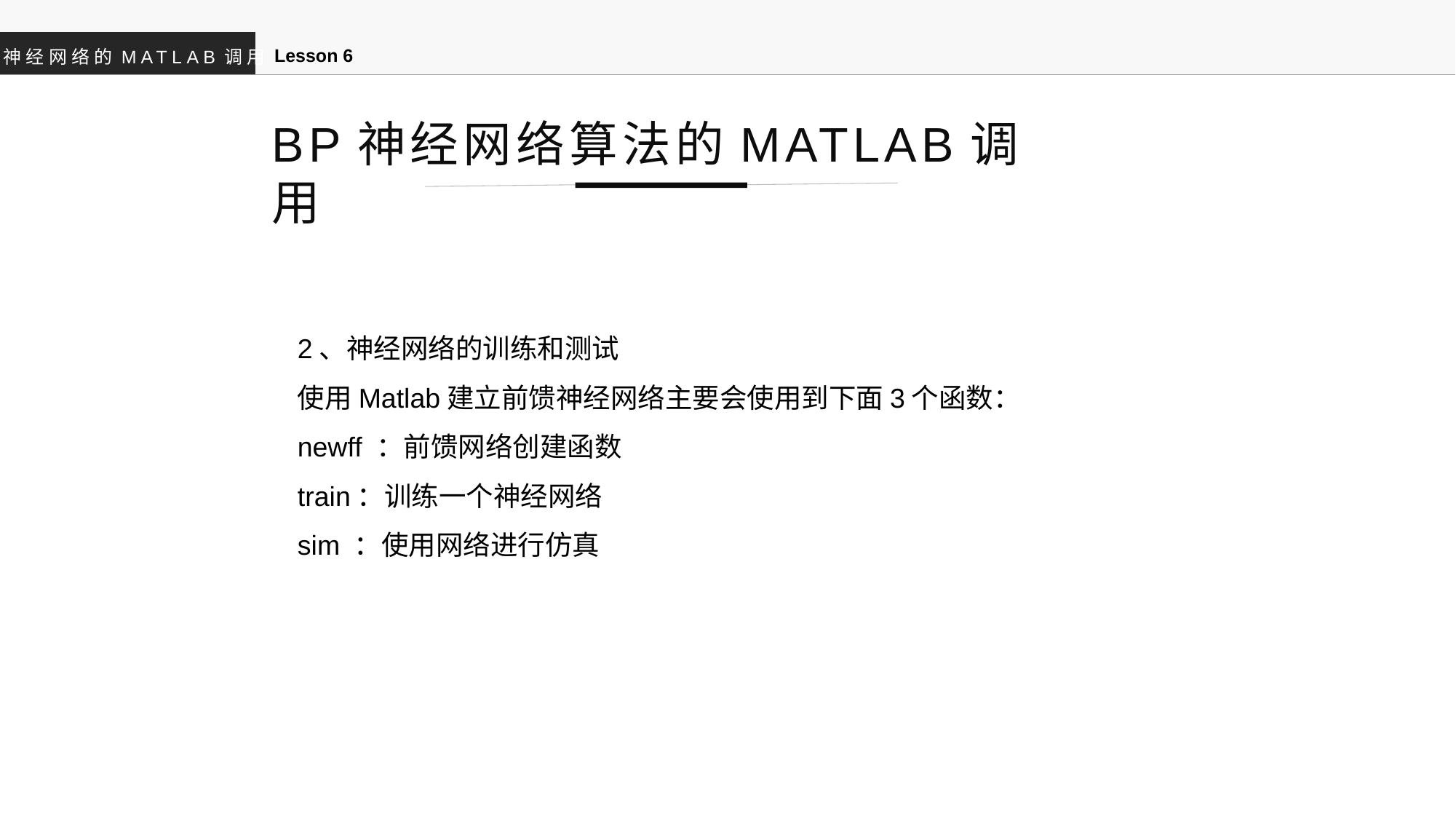

Lesson 6
神经网络的MATLAB调用
BP神经网络算法的MATLAB调用

2、神经网络的训练和测试
使用Matlab建立前馈神经网络主要会使用到下面3个函数：
newff ：前馈网络创建函数
train：训练一个神经网络
sim ：使用网络进行仿真